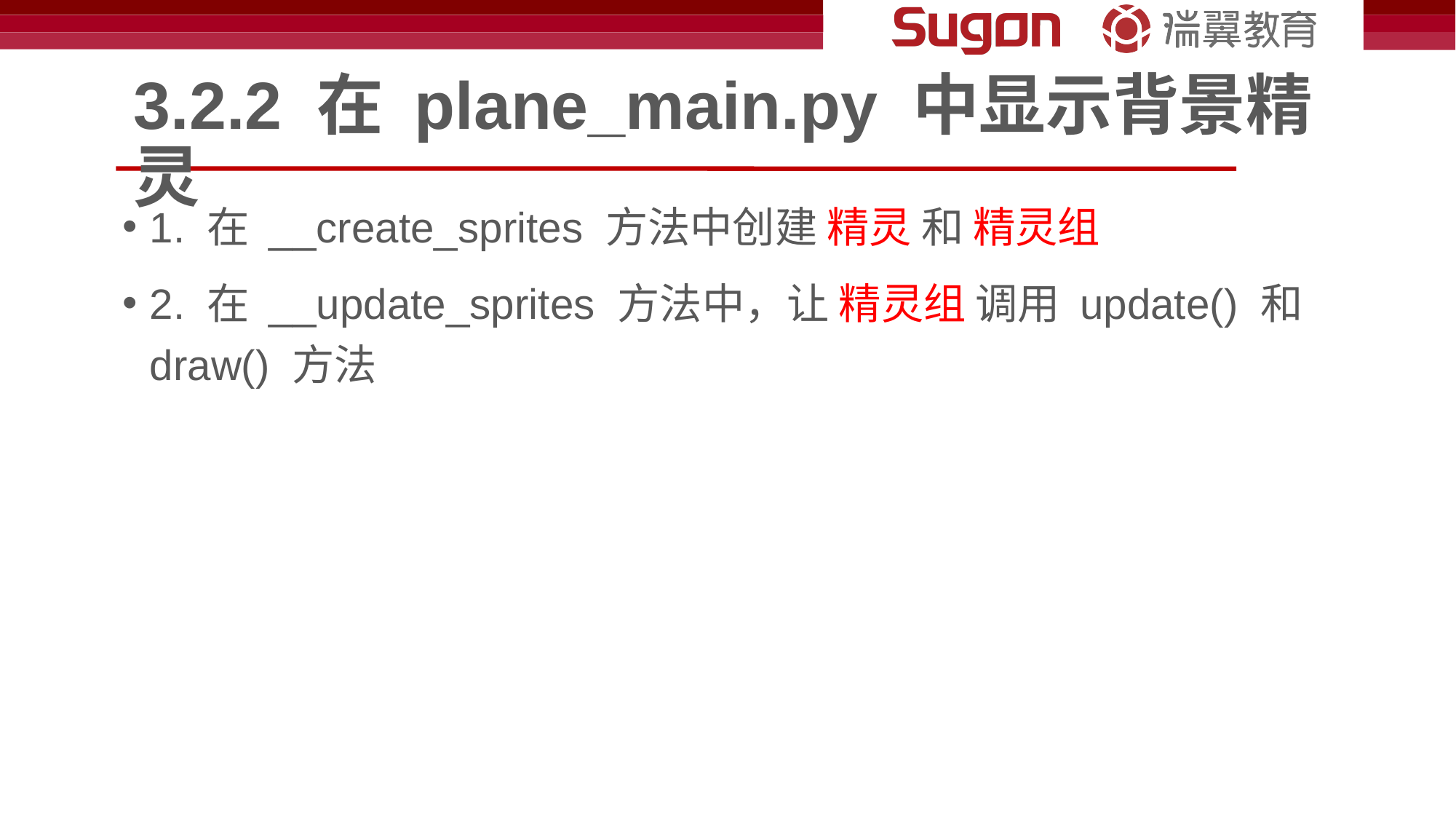

# 3.2.2 在 plane_main.py 中显示背景精灵
1. 在 __create_sprites 方法中创建 精灵 和 精灵组
2. 在 __update_sprites 方法中，让 精灵组 调用 update() 和 draw() 方法